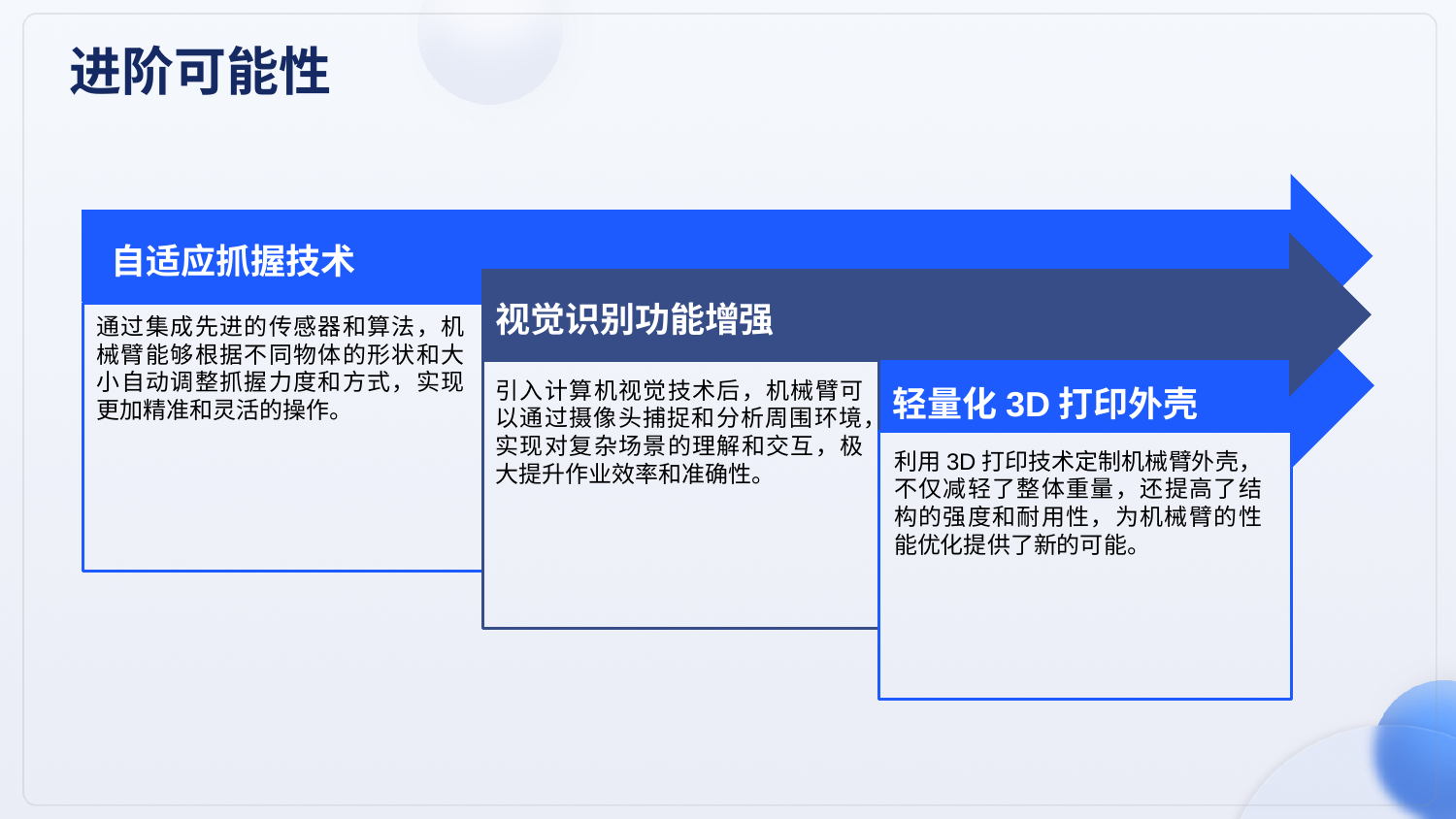

进阶可能性

自适应抓握技术

视觉识别功能增强
通过集成先进的传感器和算法，机械臂能够根据不同物体的形状和大小自动调整抓握力度和方式，实现更加精准和灵活的操作。

引入计算机视觉技术后，机械臂可以通过摄像头捕捉和分析周围环境，实现对复杂场景的理解和交互，极大提升作业效率和准确性。

轻量化3D打印外壳

利用3D打印技术定制机械臂外壳，不仅减轻了整体重量，还提高了结构的强度和耐用性，为机械臂的性能优化提供了新的可能。